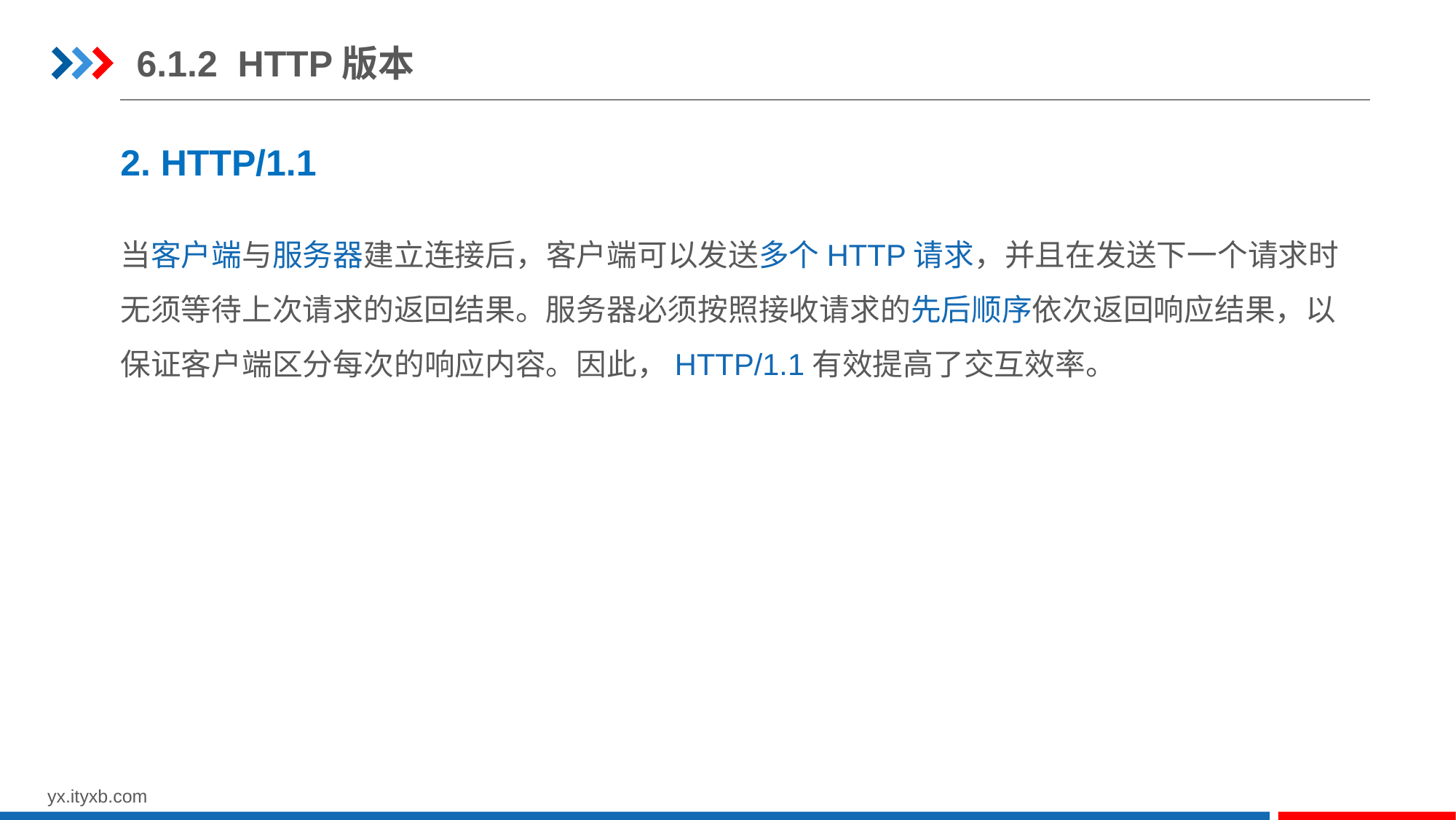

6.1.2  HTTP版本
2. HTTP/1.1
当客户端与服务器建立连接后，客户端可以发送多个HTTP请求，并且在发送下一个请求时无须等待上次请求的返回结果。服务器必须按照接收请求的先后顺序依次返回响应结果，以保证客户端区分每次的响应内容。因此，HTTP/1.1有效提高了交互效率。